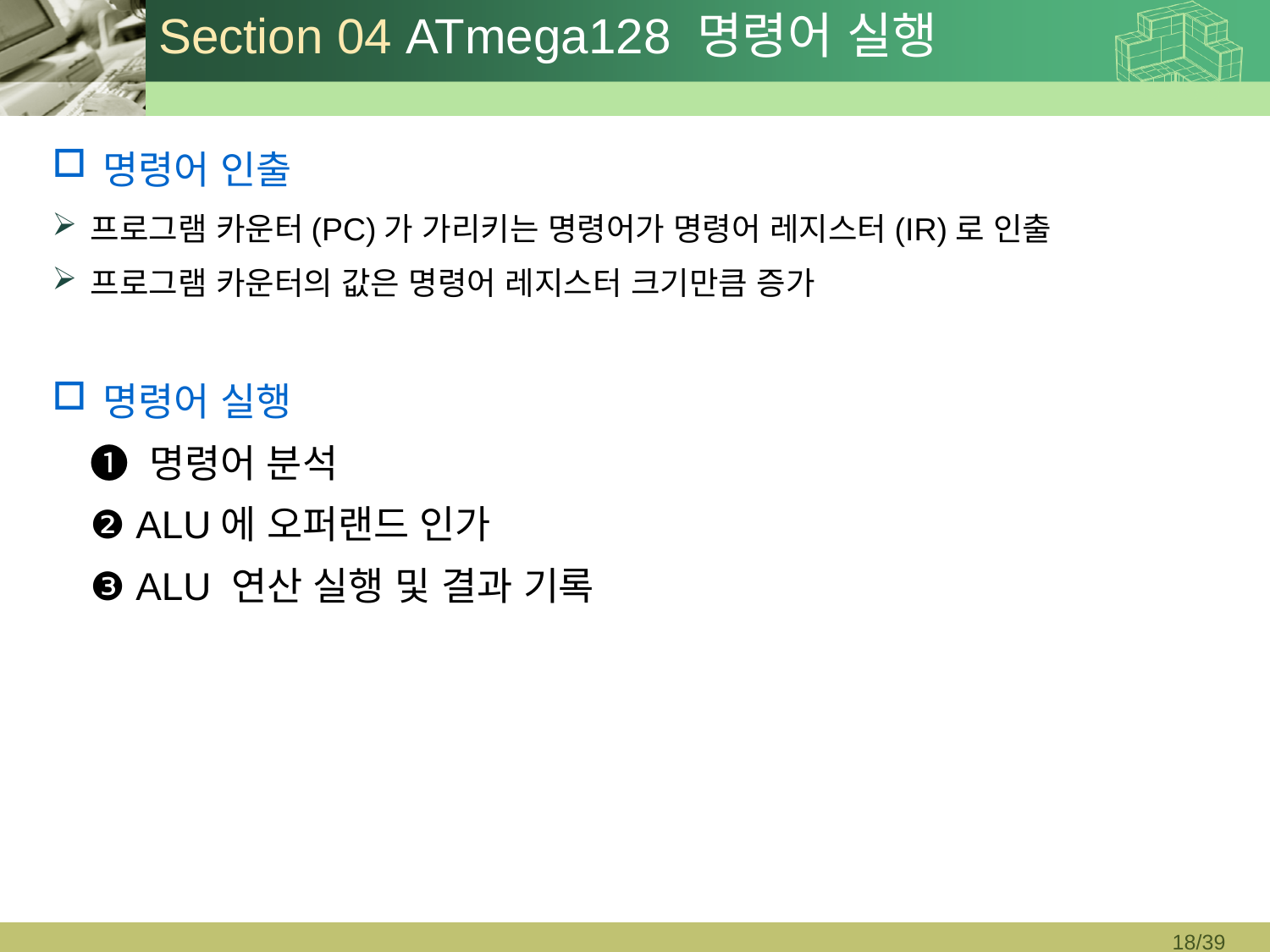

# Section 04 ATmega128 명령어 실행
명령어 인출
프로그램 카운터(PC)가 가리키는 명령어가 명령어 레지스터(IR)로 인출
프로그램 카운터의 값은 명령어 레지스터 크기만큼 증가

명령어 실행
❶ 명령어 분석
❷ ALU에 오퍼랜드 인가
❸ ALU 연산 실행 및 결과 기록